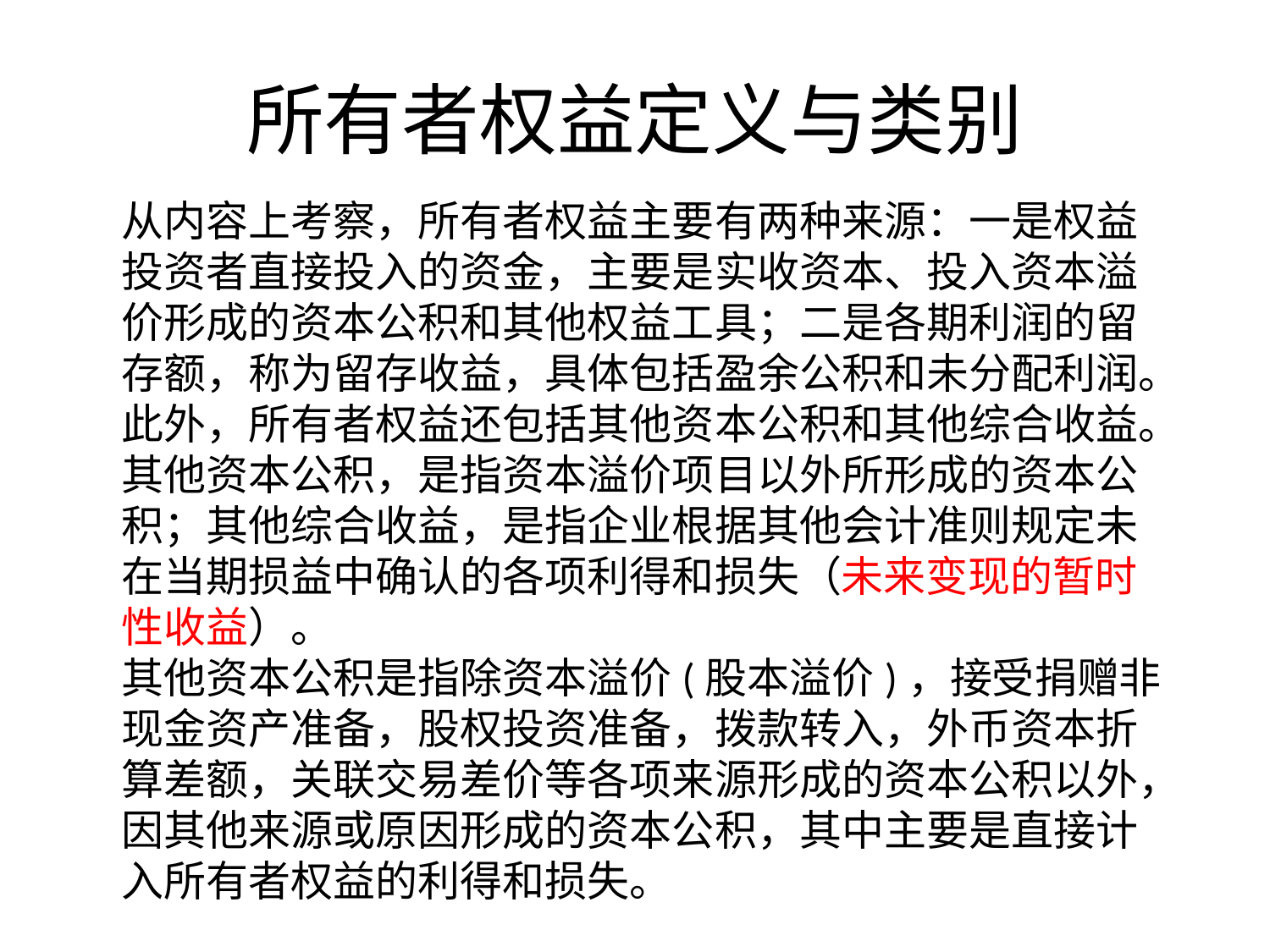

# 所有者权益定义与类别
从内容上考察，所有者权益主要有两种来源：一是权益投资者直接投入的资金，主要是实收资本、投入资本溢价形成的资本公积和其他权益工具；二是各期利润的留存额，称为留存收益，具体包括盈余公积和未分配利润。此外，所有者权益还包括其他资本公积和其他综合收益。其他资本公积，是指资本溢价项目以外所形成的资本公积；其他综合收益，是指企业根据其他会计准则规定未在当期损益中确认的各项利得和损失（未来变现的暂时性收益）。
其他资本公积是指除资本溢价(股本溢价)，接受捐赠非现金资产准备，股权投资准备，拨款转入，外币资本折算差额，关联交易差价等各项来源形成的资本公积以外，因其他来源或原因形成的资本公积，其中主要是直接计入所有者权益的利得和损失。